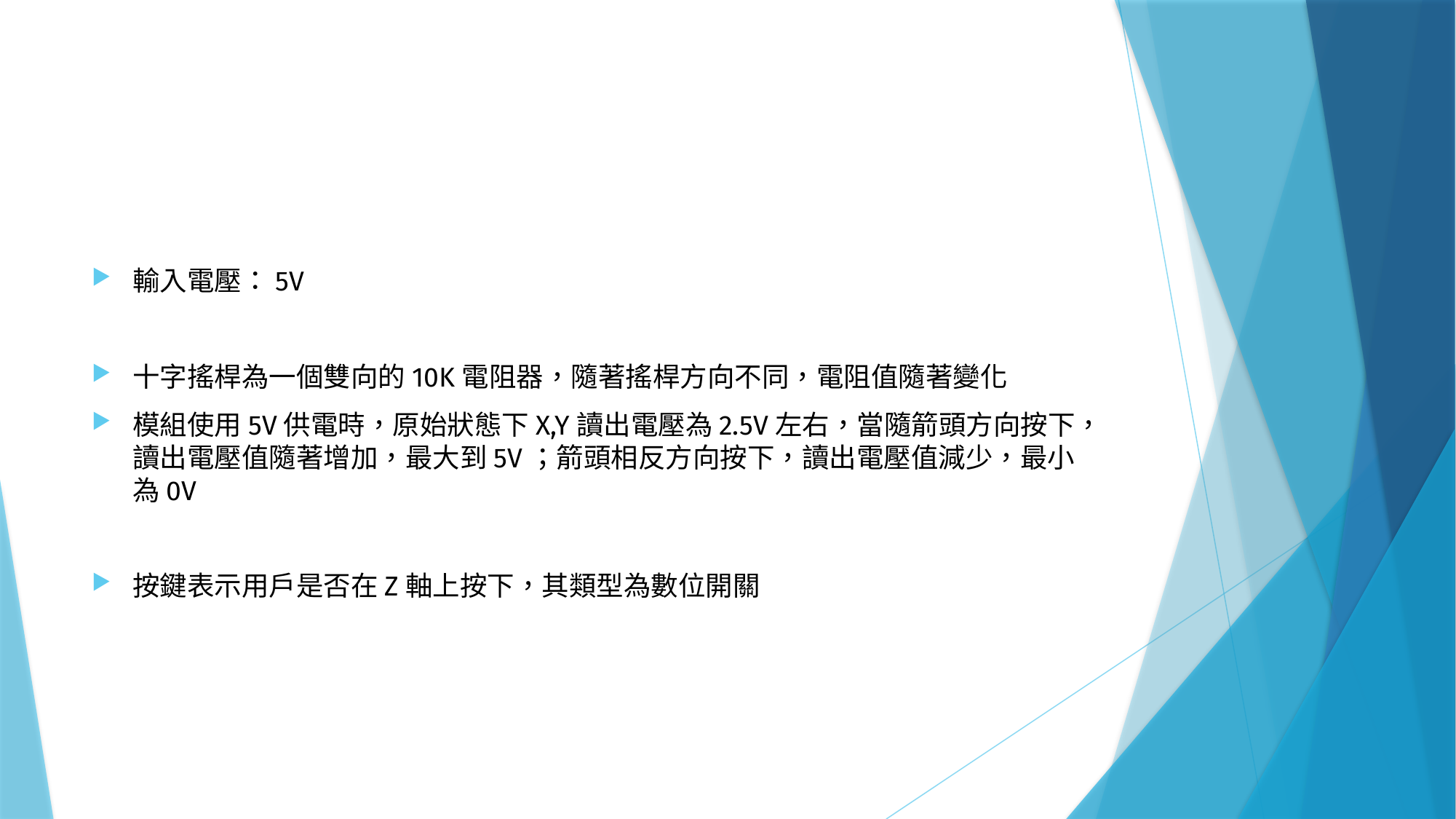

#
輸入電壓：5V

十字搖桿為一個雙向的10K電阻器，隨著搖桿方向不同，電阻值隨著變化
模組使用5V供電時，原始狀態下X,Y讀出電壓為2.5V左右，當隨箭頭方向按下，讀出電壓值隨著增加，最大到5V；箭頭相反方向按下，讀出電壓值減少，最小為0V

按鍵表示用戶是否在Z軸上按下，其類型為數位開關